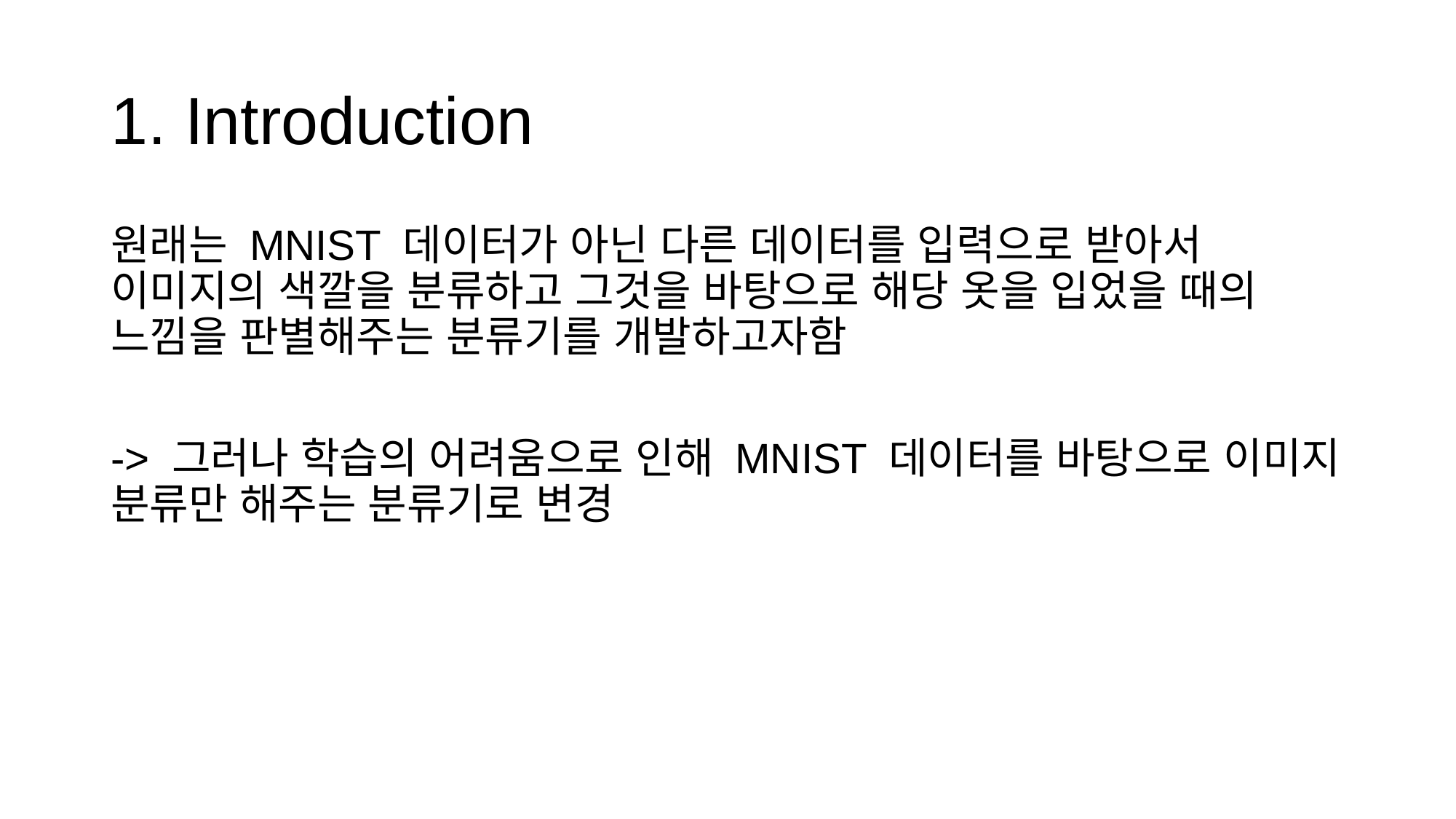

# 1. Introduction
원래는 MNIST 데이터가 아닌 다른 데이터를 입력으로 받아서 이미지의 색깔을 분류하고 그것을 바탕으로 해당 옷을 입었을 때의 느낌을 판별해주는 분류기를 개발하고자함

-> 그러나 학습의 어려움으로 인해 MNIST 데이터를 바탕으로 이미지 분류만 해주는 분류기로 변경